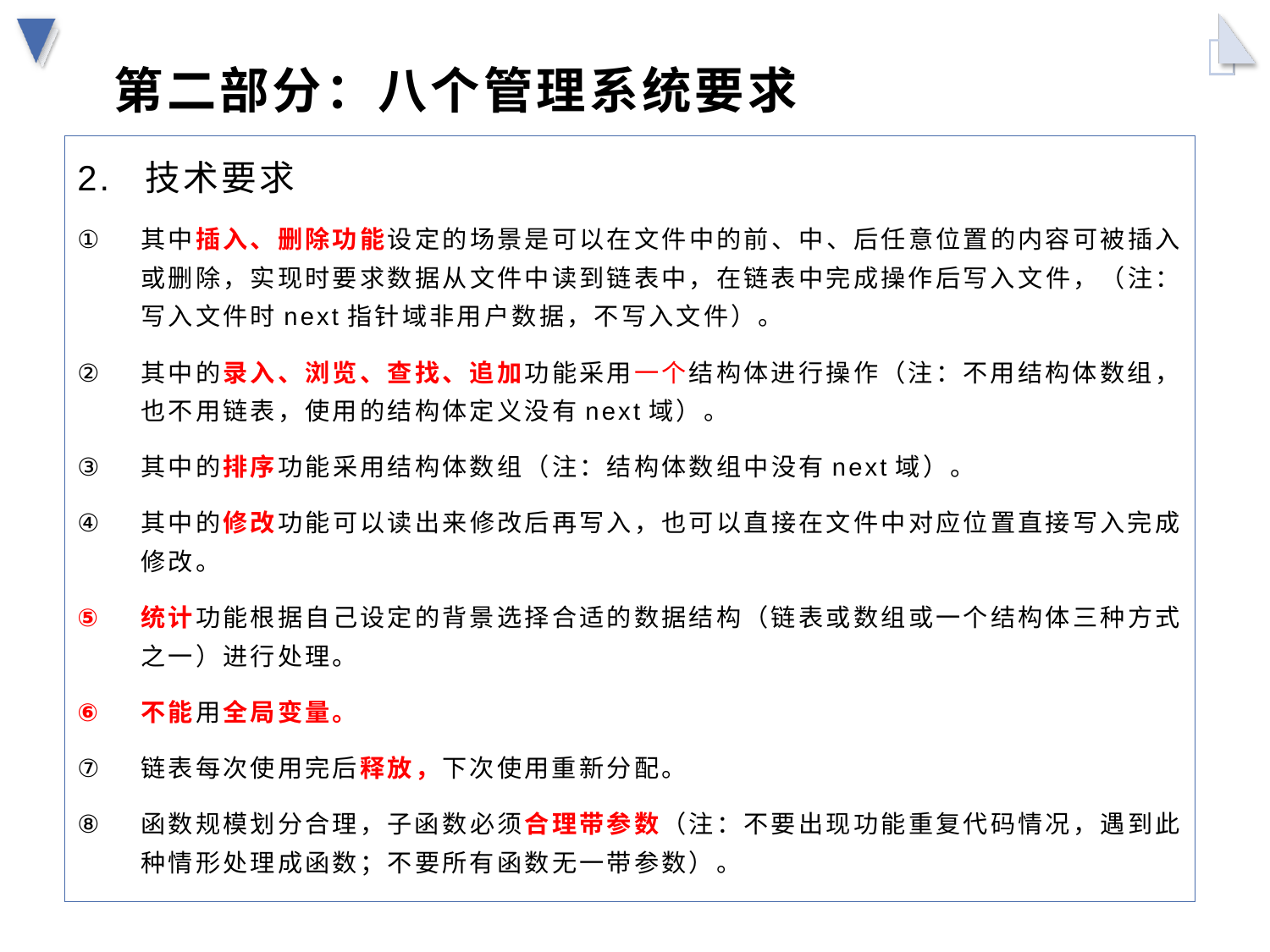

第二部分：八个管理系统要求
2.  技术要求
其中插入、删除功能设定的场景是可以在文件中的前、中、后任意位置的内容可被插入或删除，实现时要求数据从文件中读到链表中，在链表中完成操作后写入文件，（注：写入文件时next指针域非用户数据，不写入文件）。
其中的录入、浏览、查找、追加功能采用一个结构体进行操作（注：不用结构体数组，也不用链表，使用的结构体定义没有next域）。
其中的排序功能采用结构体数组（注：结构体数组中没有next域）。
其中的修改功能可以读出来修改后再写入，也可以直接在文件中对应位置直接写入完成修改。
统计功能根据自己设定的背景选择合适的数据结构（链表或数组或一个结构体三种方式之一）进行处理。
不能用全局变量。
链表每次使用完后释放，下次使用重新分配。
函数规模划分合理，子函数必须合理带参数（注：不要出现功能重复代码情况，遇到此种情形处理成函数；不要所有函数无一带参数）。